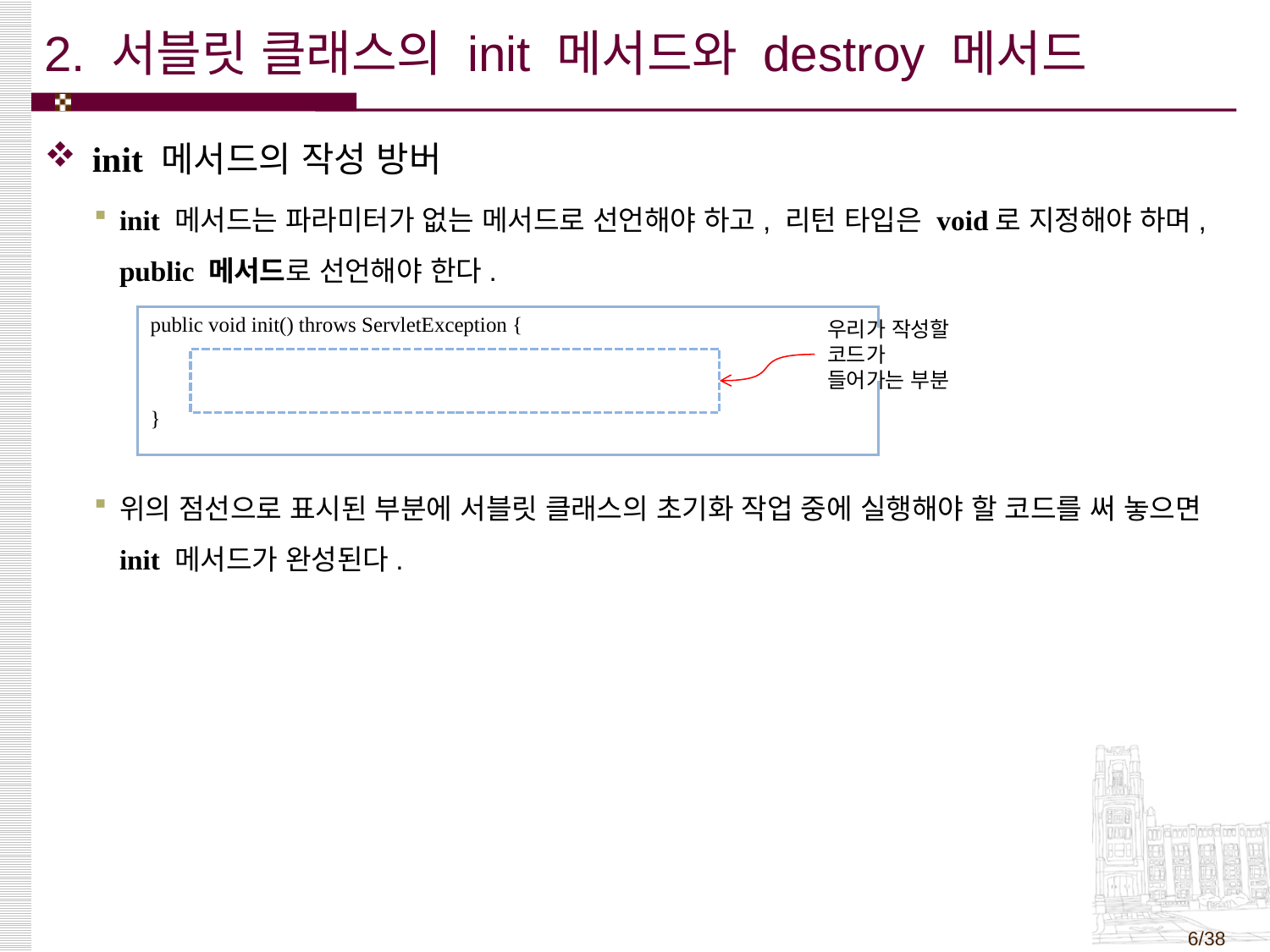

# 2. 서블릿 클래스의 init 메서드와 destroy 메서드
init 메서드의 작성 방버
init 메서드는 파라미터가 없는 메서드로 선언해야 하고, 리턴 타입은 void로 지정해야 하며, public 메서드로 선언해야 한다.

위의 점선으로 표시된 부분에 서블릿 클래스의 초기화 작업 중에 실행해야 할 코드를 써 놓으면 init 메서드가 완성된다.

| public void init() throws ServletException { } |
| --- |
우리가 작성할 코드가
들어가는 부분